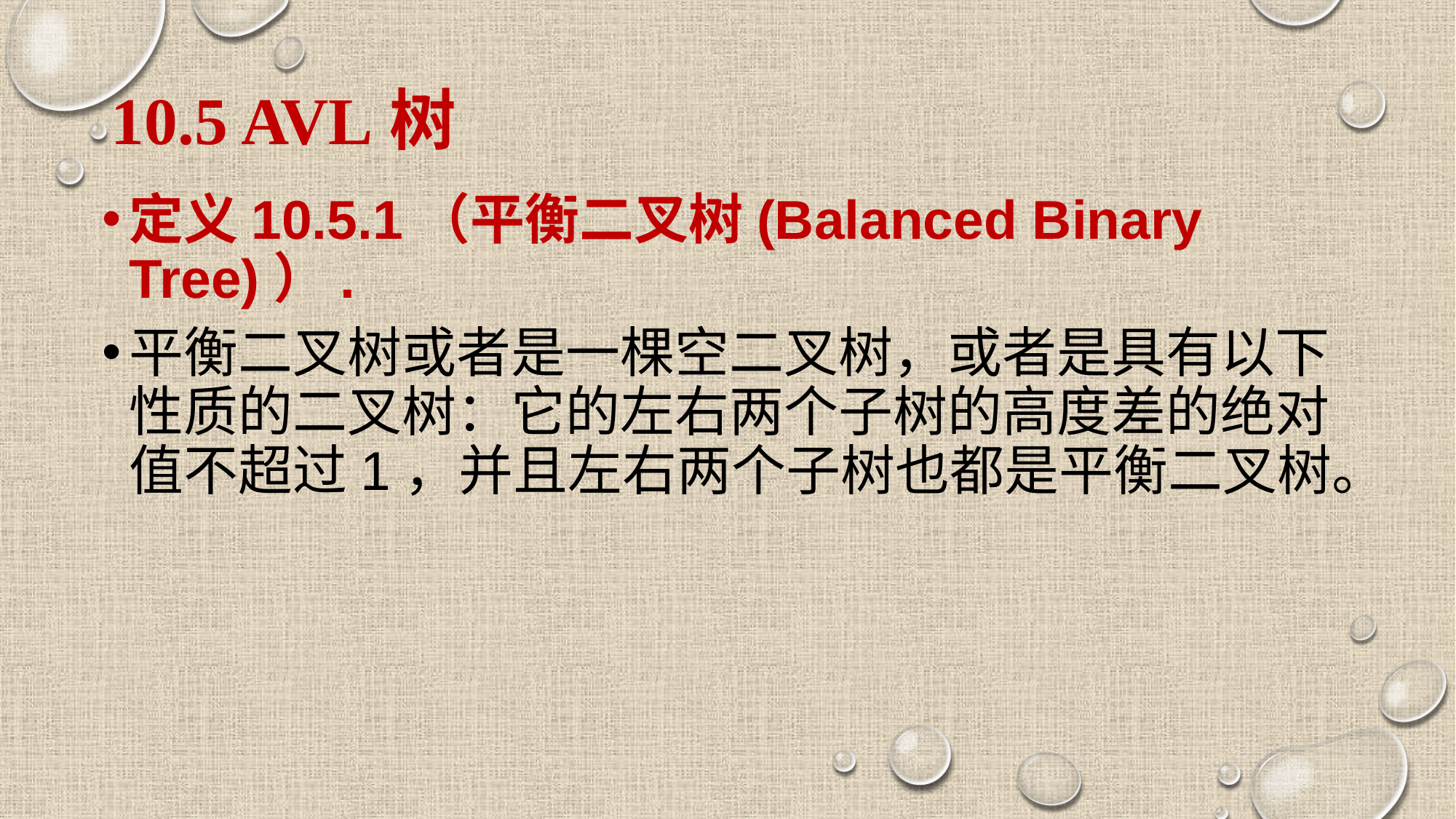

# 10.5 AVL树
定义10.5.1（平衡二叉树(Balanced Binary Tree)）.
平衡二叉树或者是一棵空二叉树，或者是具有以下性质的二叉树：它的左右两个子树的高度差的绝对值不超过1，并且左右两个子树也都是平衡二叉树。